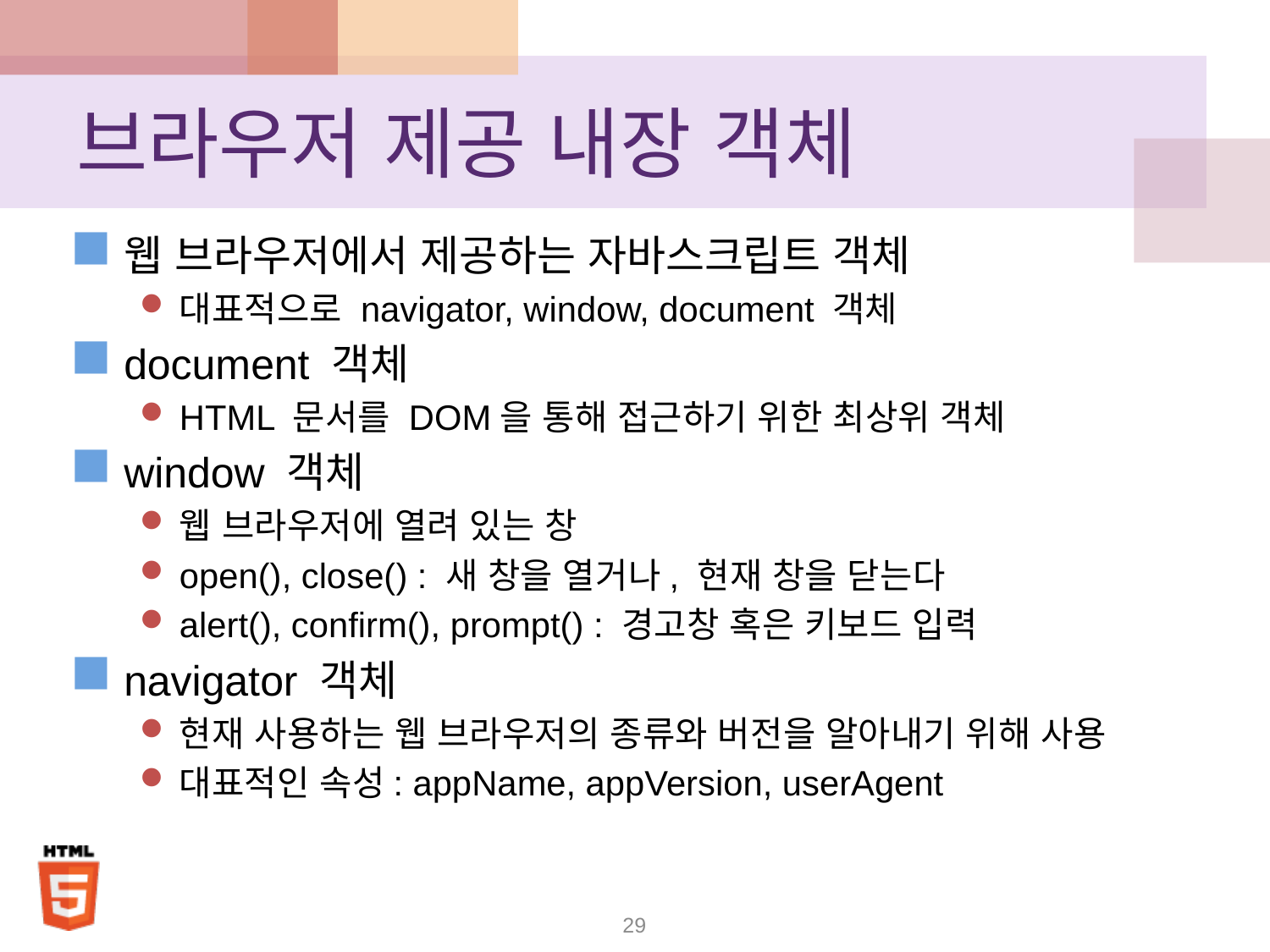

# 브라우저 제공 내장 객체
웹 브라우저에서 제공하는 자바스크립트 객체
대표적으로 navigator, window, document 객체
document 객체
HTML 문서를 DOM을 통해 접근하기 위한 최상위 객체
window 객체
웹 브라우저에 열려 있는 창
open(), close() : 새 창을 열거나, 현재 창을 닫는다
alert(), confirm(), prompt() : 경고창 혹은 키보드 입력
navigator 객체
현재 사용하는 웹 브라우저의 종류와 버전을 알아내기 위해 사용
대표적인 속성: appName, appVersion, userAgent

29